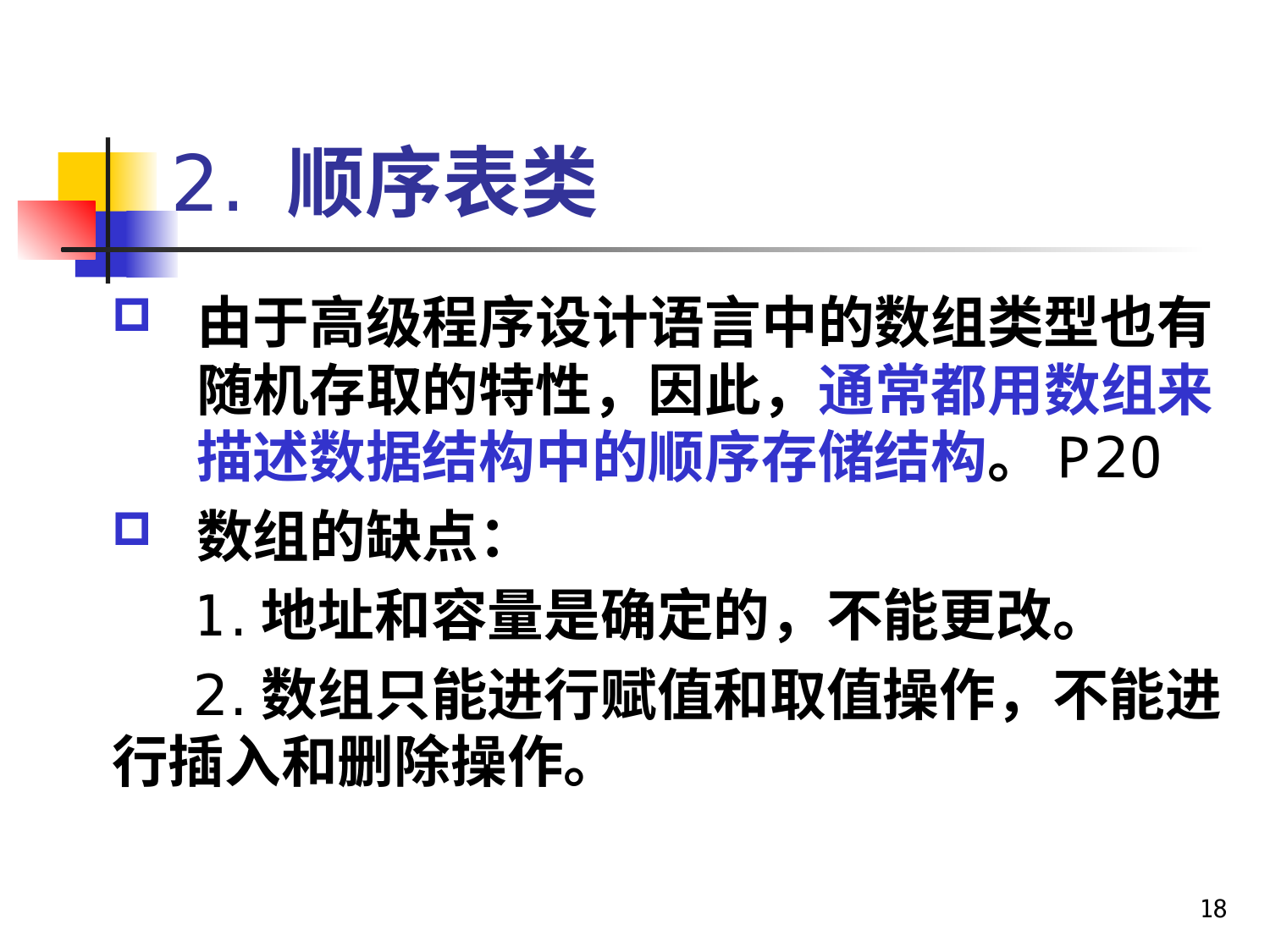

# 2. 顺序表类
由于高级程序设计语言中的数组类型也有随机存取的特性，因此，通常都用数组来描述数据结构中的顺序存储结构。P20
数组的缺点：
     1.地址和容量是确定的，不能更改。
     2.数组只能进行赋值和取值操作，不能进行插入和删除操作。

18